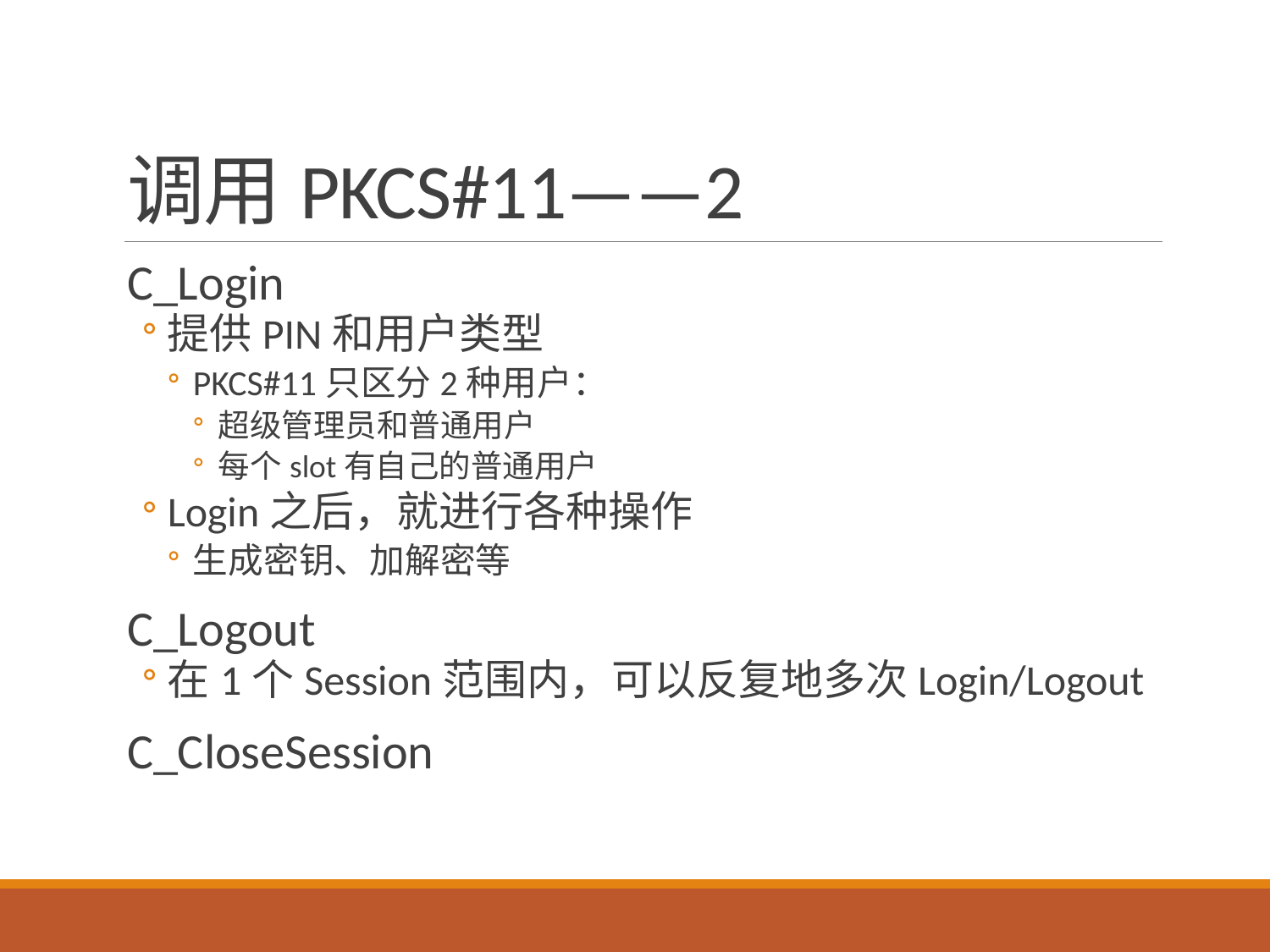

# 调用PKCS#11——2
C_Login
提供PIN和用户类型
PKCS#11只区分2种用户：
超级管理员和普通用户
每个slot有自己的普通用户
Login之后，就进行各种操作
生成密钥、加解密等
C_Logout
在1个Session范围内，可以反复地多次Login/Logout
C_CloseSession
60